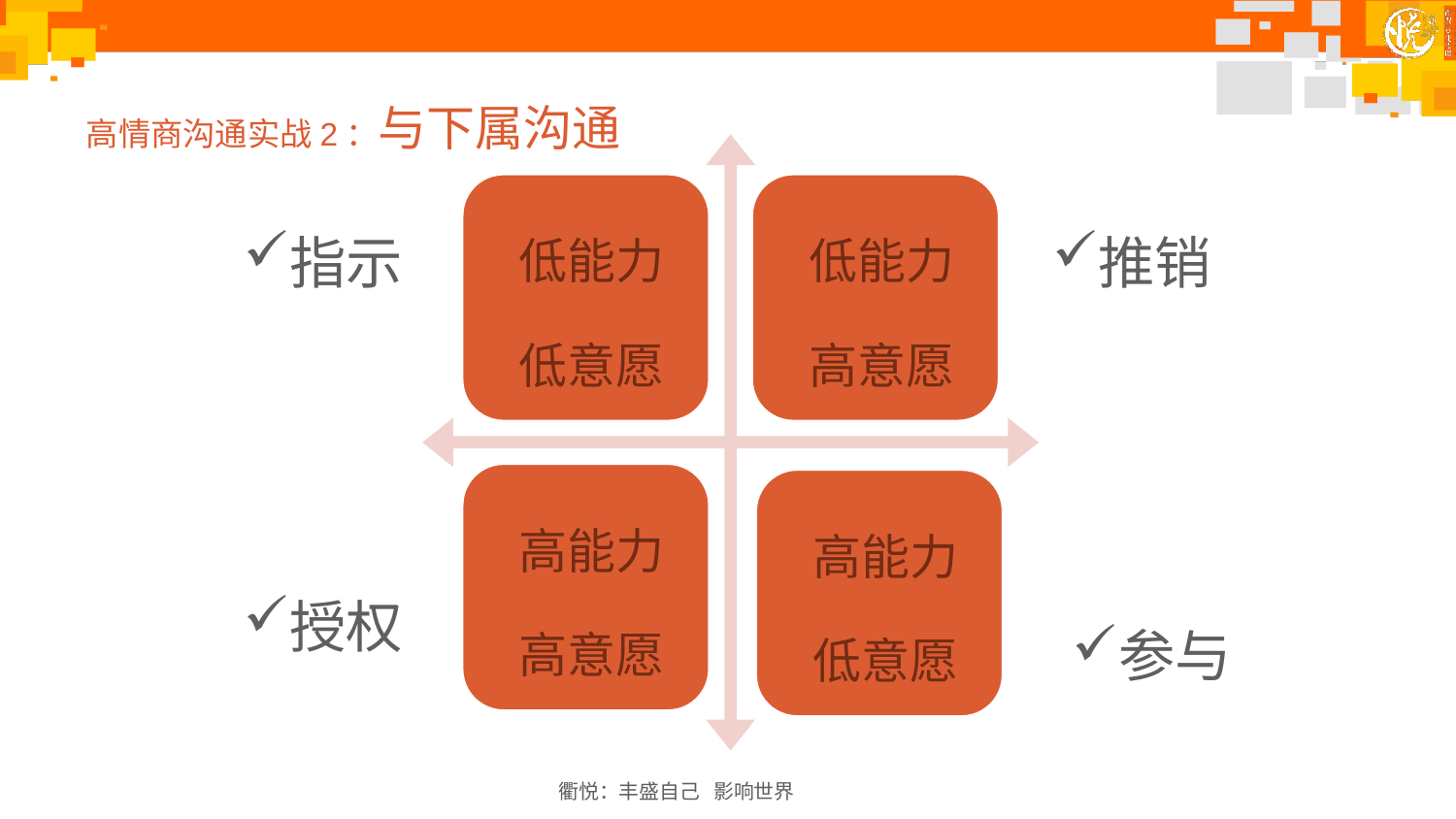

# 高情商沟通实战2：与下属沟通
低能力
低意愿
低能力
高意愿
高能力
高意愿
高能力
低意愿
指示
推销
授权
参与